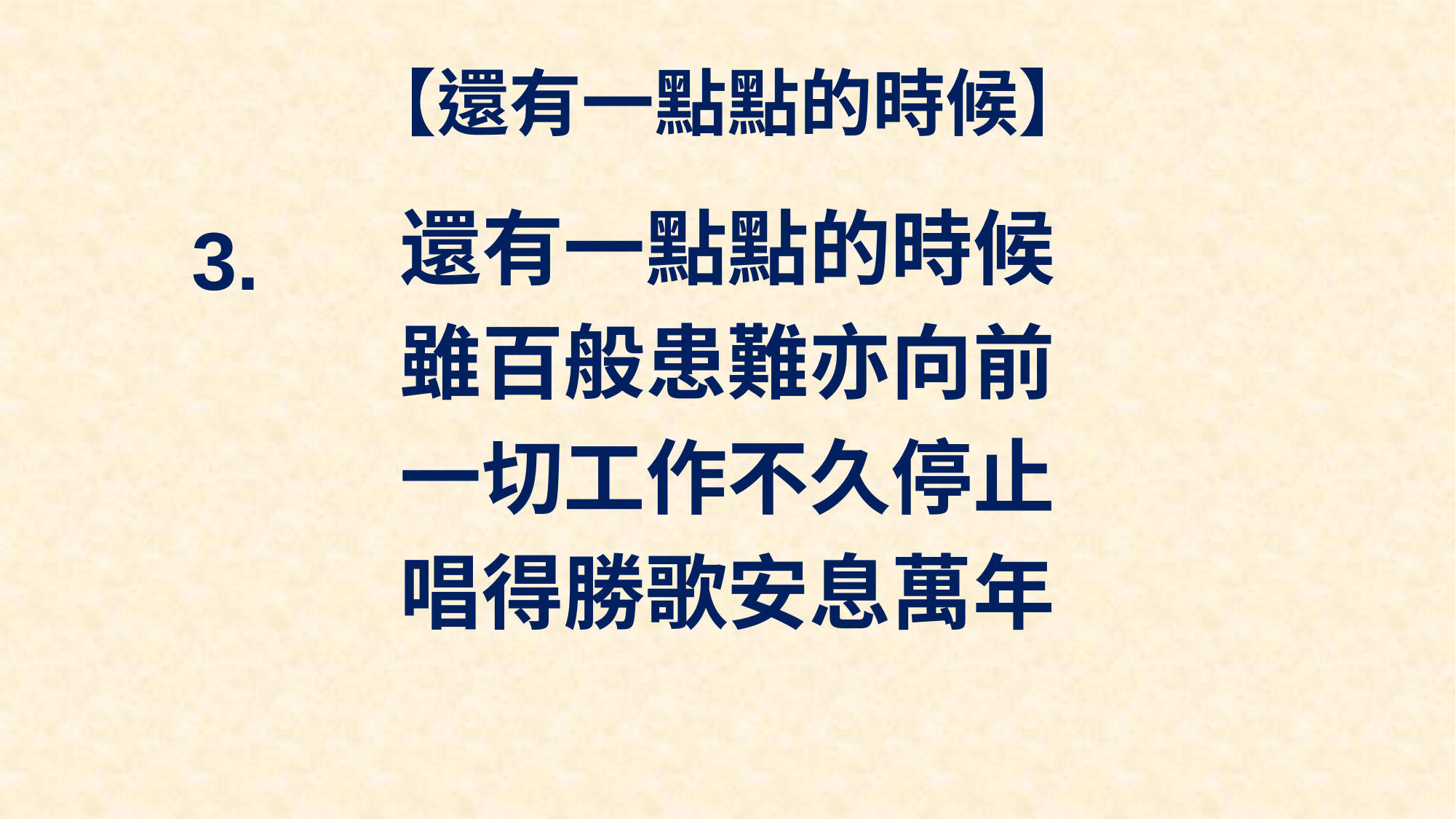

# 【還有一點點的時候】
還有一點點的時候
雖百般患難亦向前
一切工作不久停止
唱得勝歌安息萬年
3.